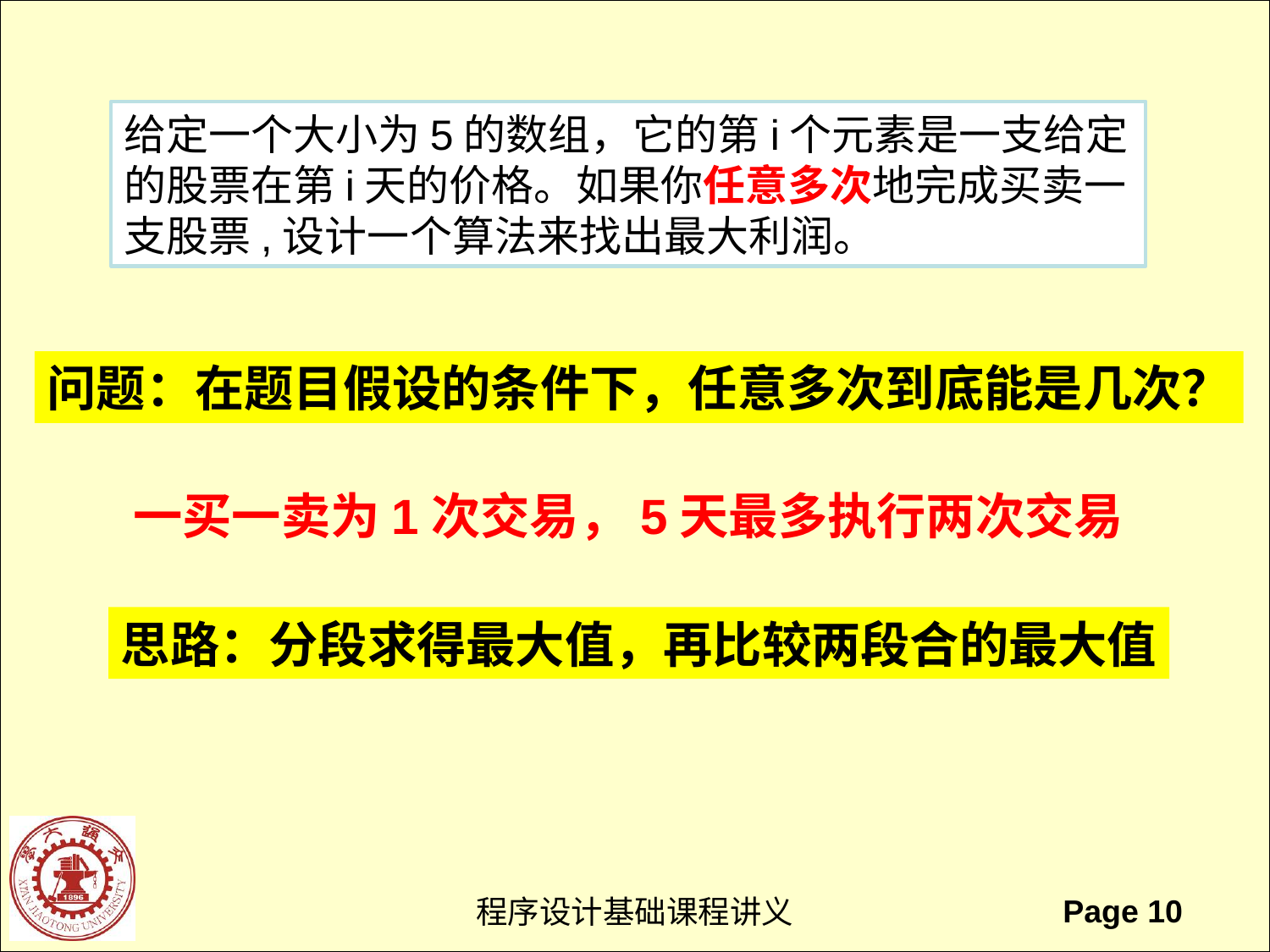

给定一个大小为5的数组，它的第i个元素是一支给定的股票在第i天的价格。如果你任意多次地完成买卖一支股票,设计一个算法来找出最大利润。
问题：在题目假设的条件下，任意多次到底能是几次？
一买一卖为1次交易，5天最多执行两次交易
思路：分段求得最大值，再比较两段合的最大值